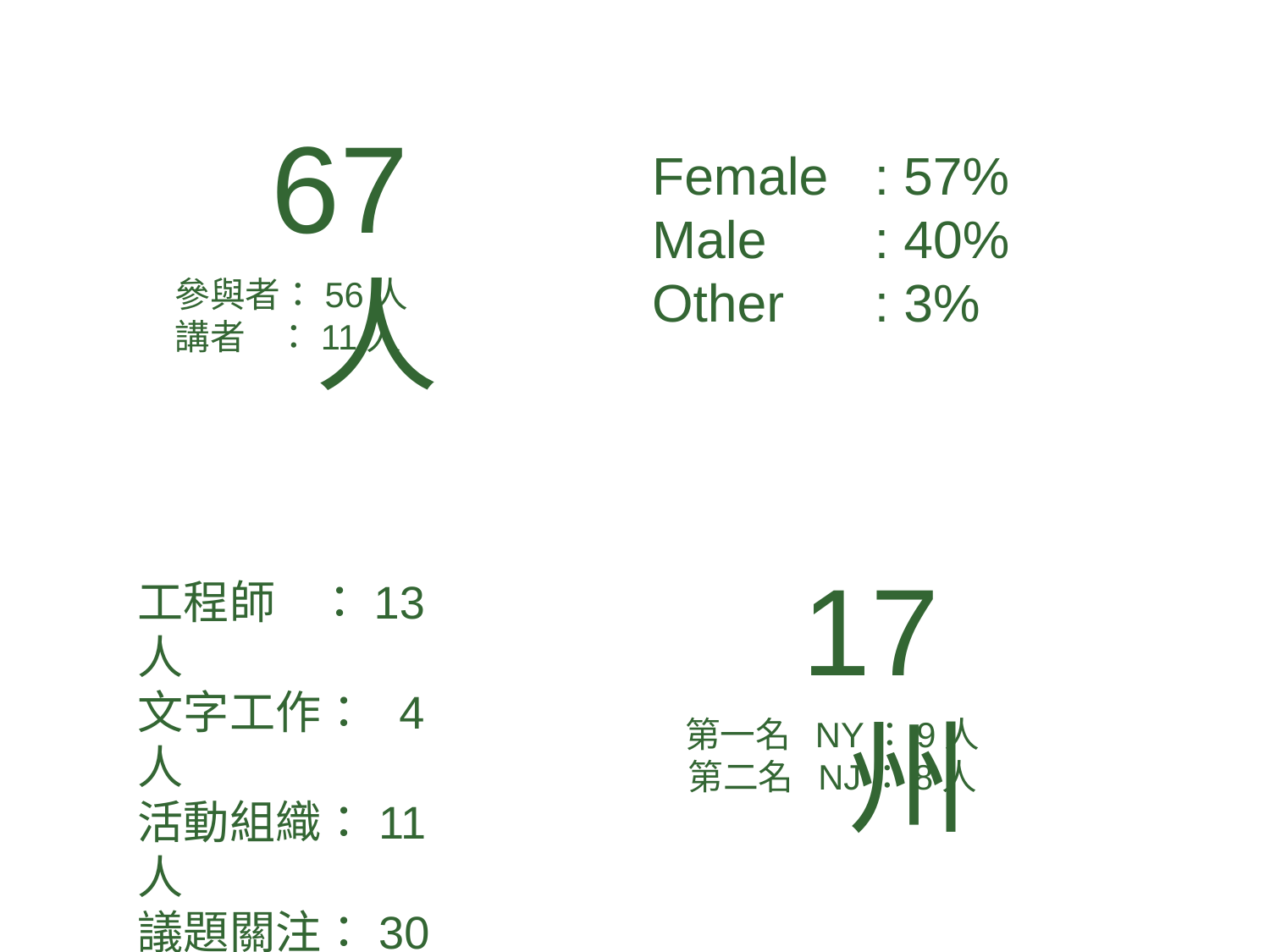

67人
Female
Male
Other
: 57%
: 40%
: 3%
參與者：56人
講者    ：11人

17州
工程師    ：13人
文字工作：  4人
活動組織：11人
議題關注：30人
第一名  NY：9人
第二名  NJ：8人